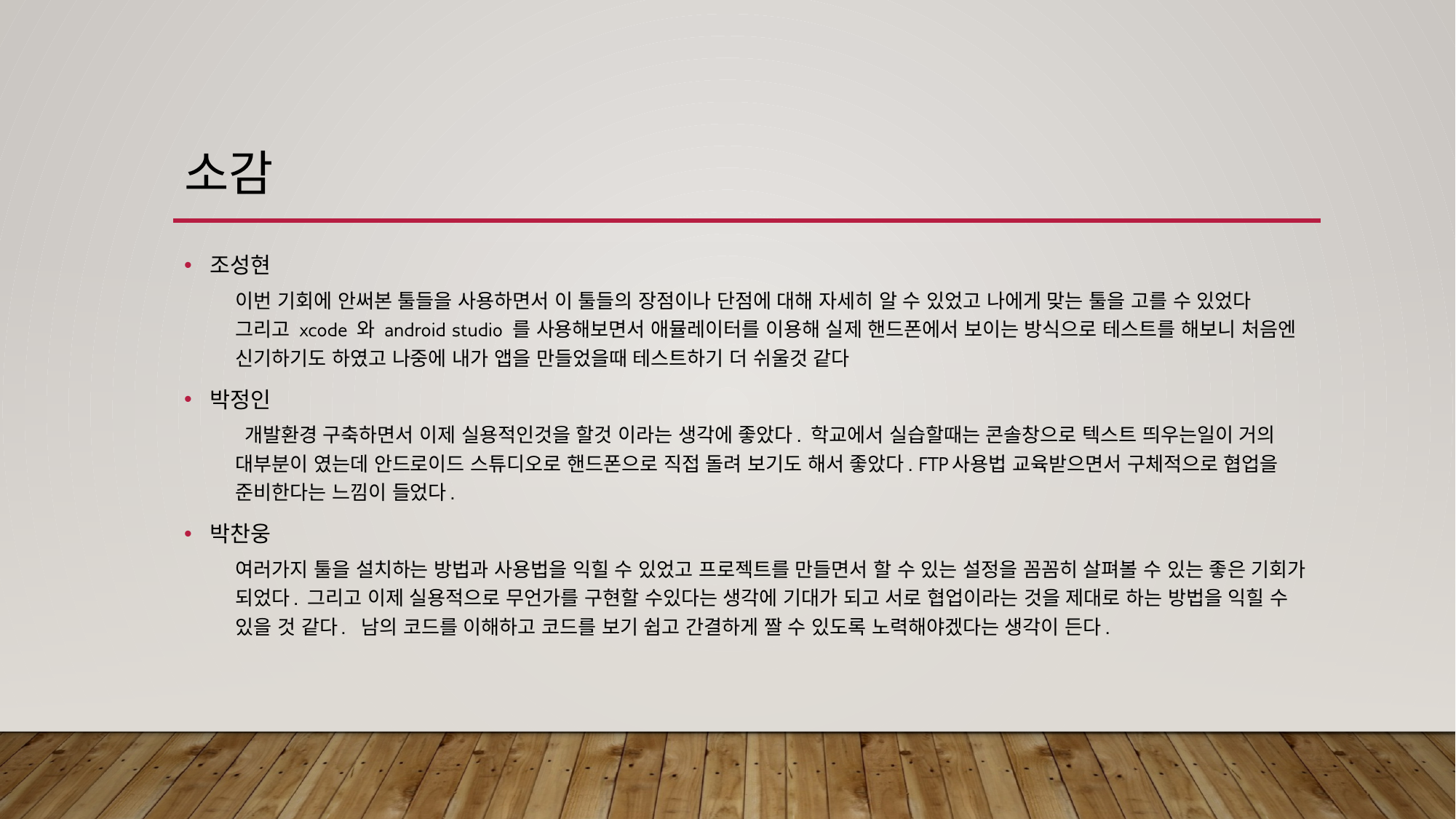

# 소감
조성현
이번 기회에 안써본 툴들을 사용하면서 이 툴들의 장점이나 단점에 대해 자세히 알 수 있었고 나에게 맞는 툴을 고를 수 있었다 그리고 xcode 와 android studio 를 사용해보면서 애뮬레이터를 이용해 실제 핸드폰에서 보이는 방식으로 테스트를 해보니 처음엔 신기하기도 하였고 나중에 내가 앱을 만들었을때 테스트하기 더 쉬울것 같다
박정인
 개발환경 구축하면서 이제 실용적인것을 할것 이라는 생각에 좋았다. 학교에서 실습할때는 콘솔창으로 텍스트 띄우는일이 거의 대부분이 였는데 안드로이드 스튜디오로 핸드폰으로 직접 돌려 보기도 해서 좋았다. FTP사용법 교육받으면서 구체적으로 협업을 준비한다는 느낌이 들었다.
박찬웅
여러가지 툴을 설치하는 방법과 사용법을 익힐 수 있었고 프로젝트를 만들면서 할 수 있는 설정을 꼼꼼히 살펴볼 수 있는 좋은 기회가 되었다. 그리고 이제 실용적으로 무언가를 구현할 수있다는 생각에 기대가 되고 서로 협업이라는 것을 제대로 하는 방법을 익힐 수 있을 것 같다.  남의 코드를 이해하고 코드를 보기 쉽고 간결하게 짤 수 있도록 노력해야겠다는 생각이 든다.